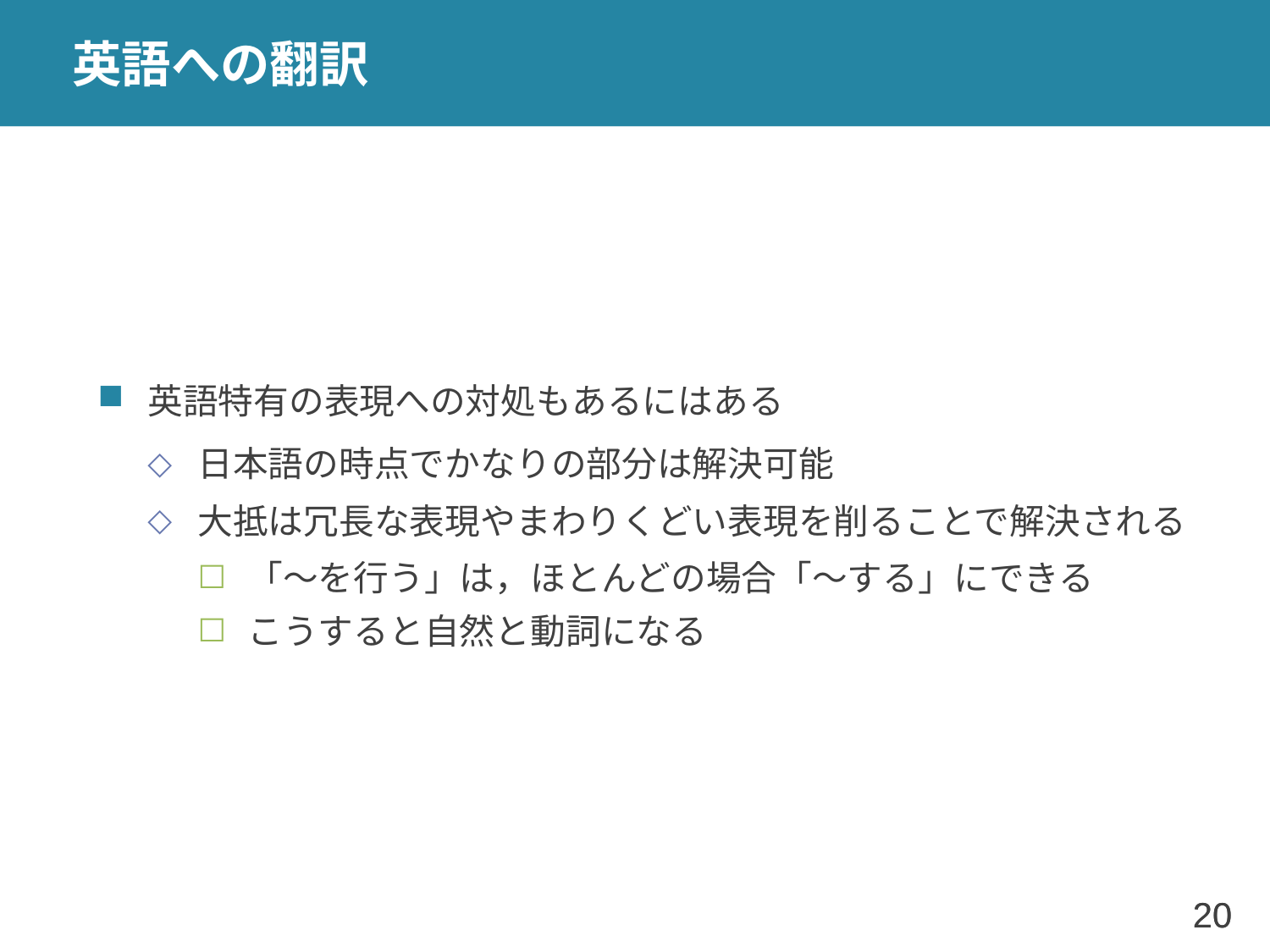

# 英語への翻訳
英語特有の表現への対処もあるにはある
日本語の時点でかなりの部分は解決可能
大抵は冗長な表現やまわりくどい表現を削ることで解決される
「～を行う」は，ほとんどの場合「～する」にできる
こうすると自然と動詞になる